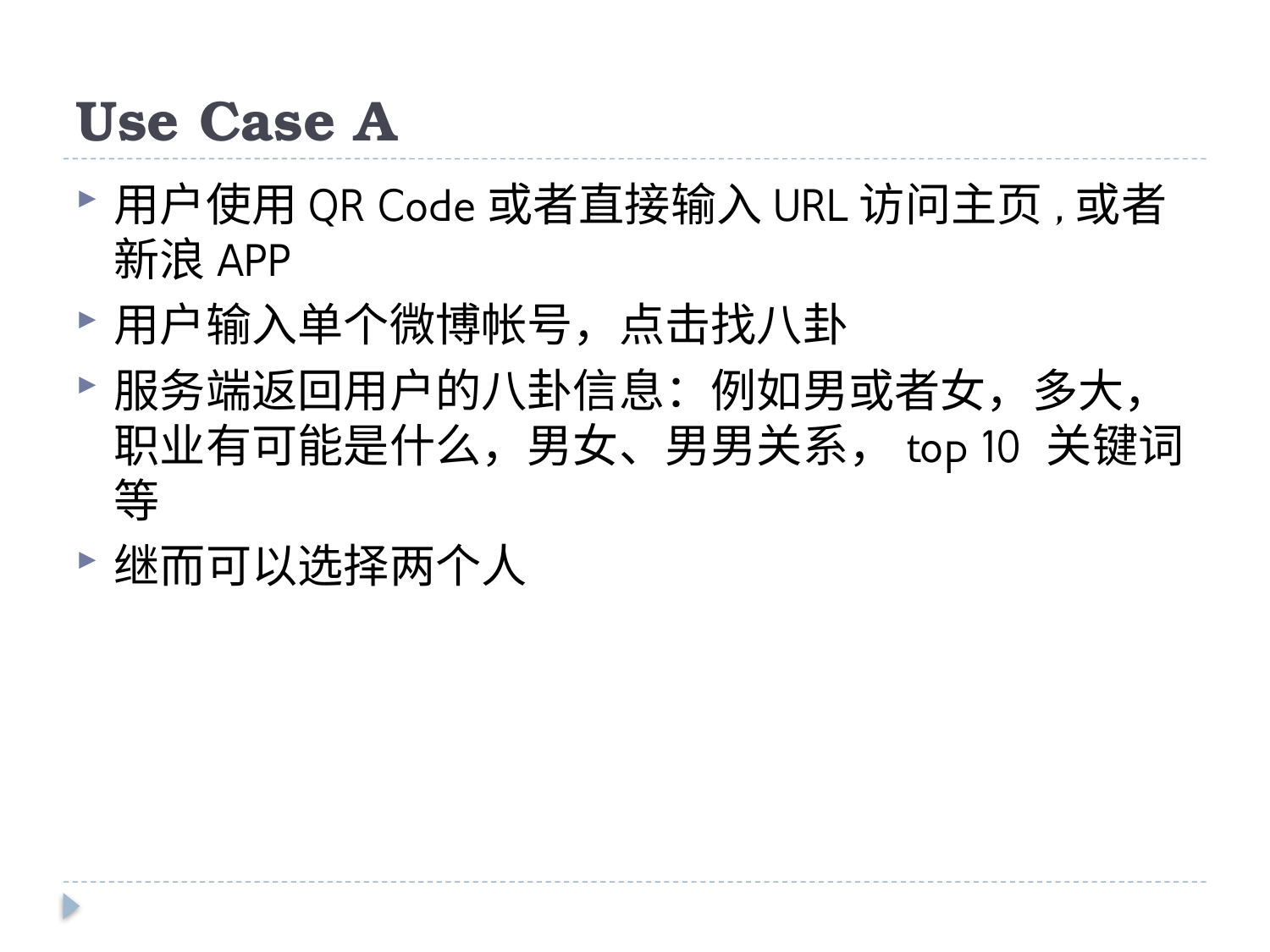

# Use Case A
用户使用QR Code或者直接输入URL访问主页,或者新浪APP
用户输入单个微博帐号，点击找八卦
服务端返回用户的八卦信息：例如男或者女，多大，职业有可能是什么，男女、男男关系，top 10 关键词等
继而可以选择两个人